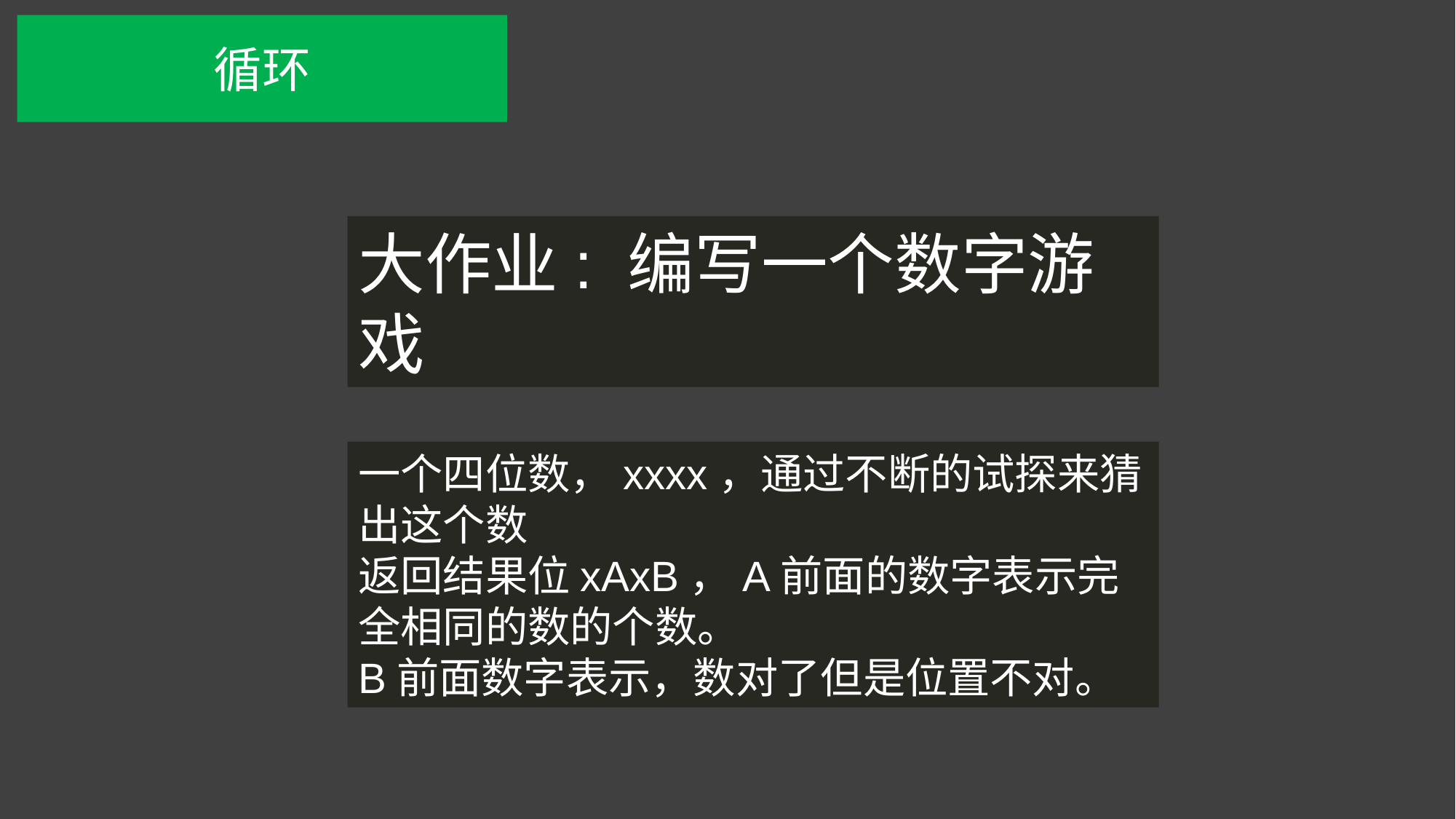

循环
大作业: 编写一个数字游戏
一个四位数，xxxx，通过不断的试探来猜出这个数
返回结果位xAxB，A前面的数字表示完全相同的数的个数。
B前面数字表示，数对了但是位置不对。